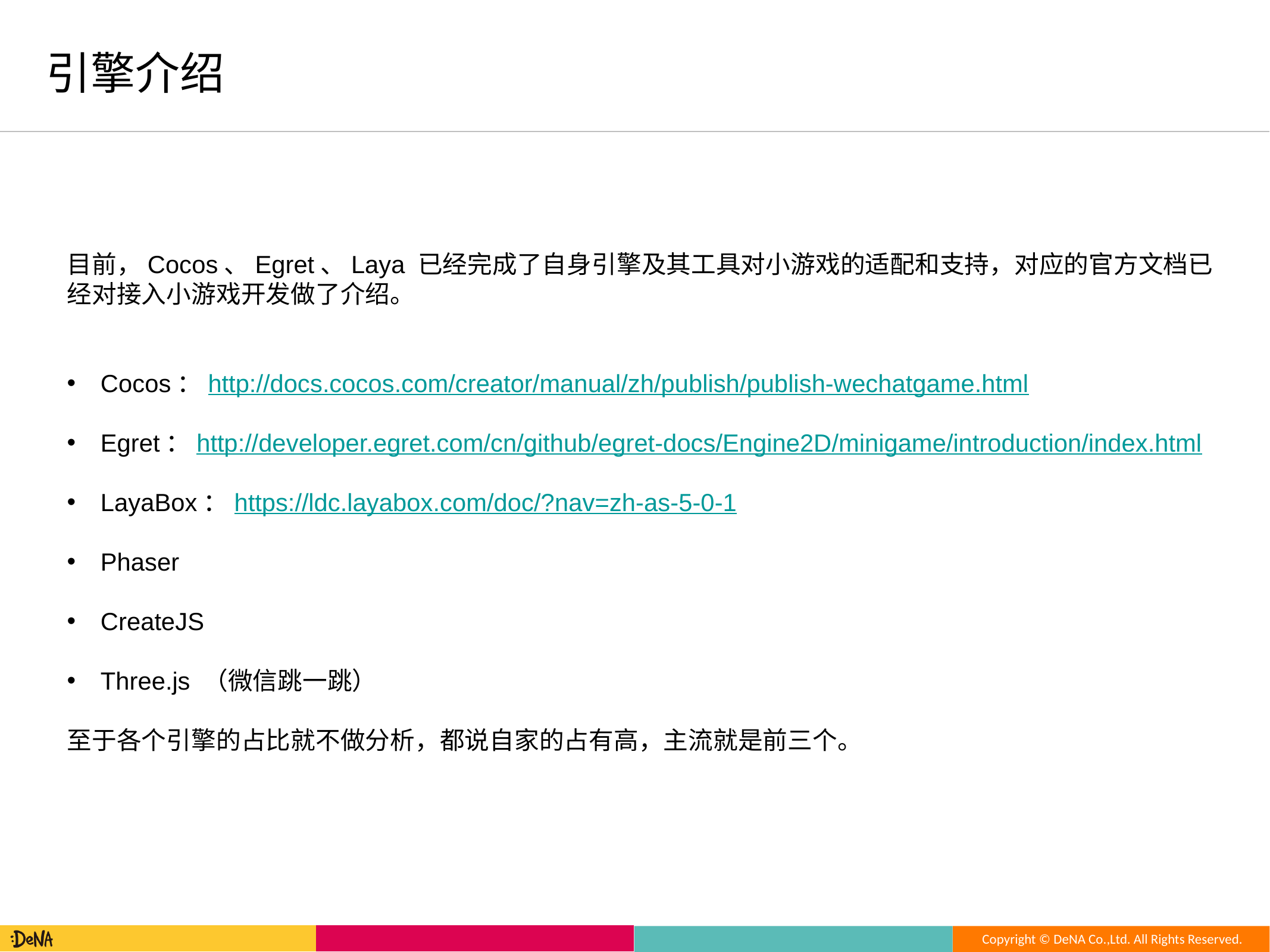

引擎介绍
目前，Cocos、Egret、Laya 已经完成了自身引擎及其工具对小游戏的适配和支持，对应的官方文档已经对接入小游戏开发做了介绍。

Cocos：http://docs.cocos.com/creator/manual/zh/publish/publish-wechatgame.html

Egret：http://developer.egret.com/cn/github/egret-docs/Engine2D/minigame/introduction/index.html

LayaBox：https://ldc.layabox.com/doc/?nav=zh-as-5-0-1

Phaser

CreateJS

Three.js （微信跳一跳）

至于各个引擎的占比就不做分析，都说自家的占有高，主流就是前三个。